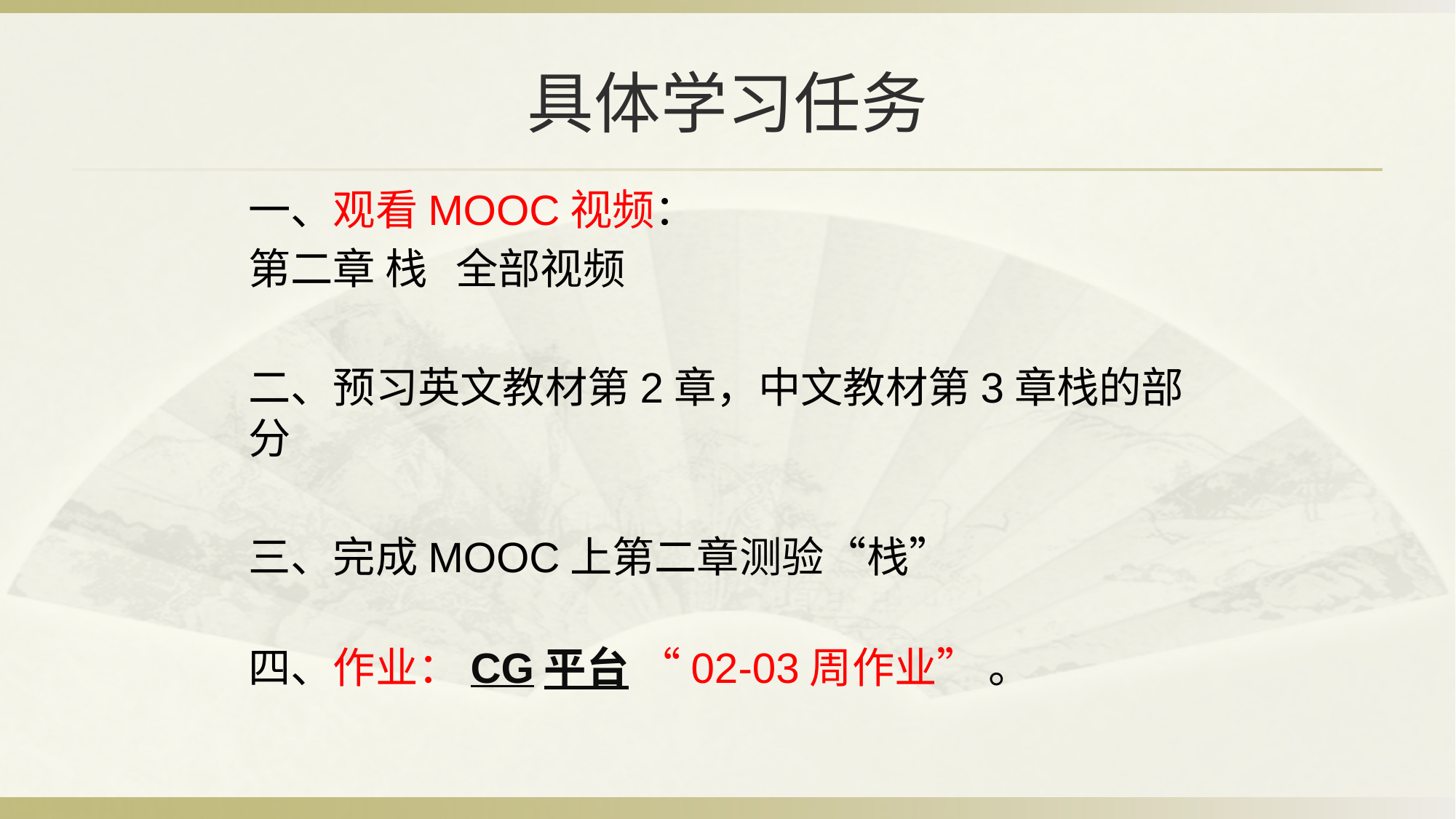

# 具体学习任务
一、观看MOOC视频：
第二章 栈   全部视频

二、预习英文教材第2章，中文教材第3章栈的部分

三、完成MOOC上第二章测验“栈”
四、作业：CG平台 “02-03周作业” 。